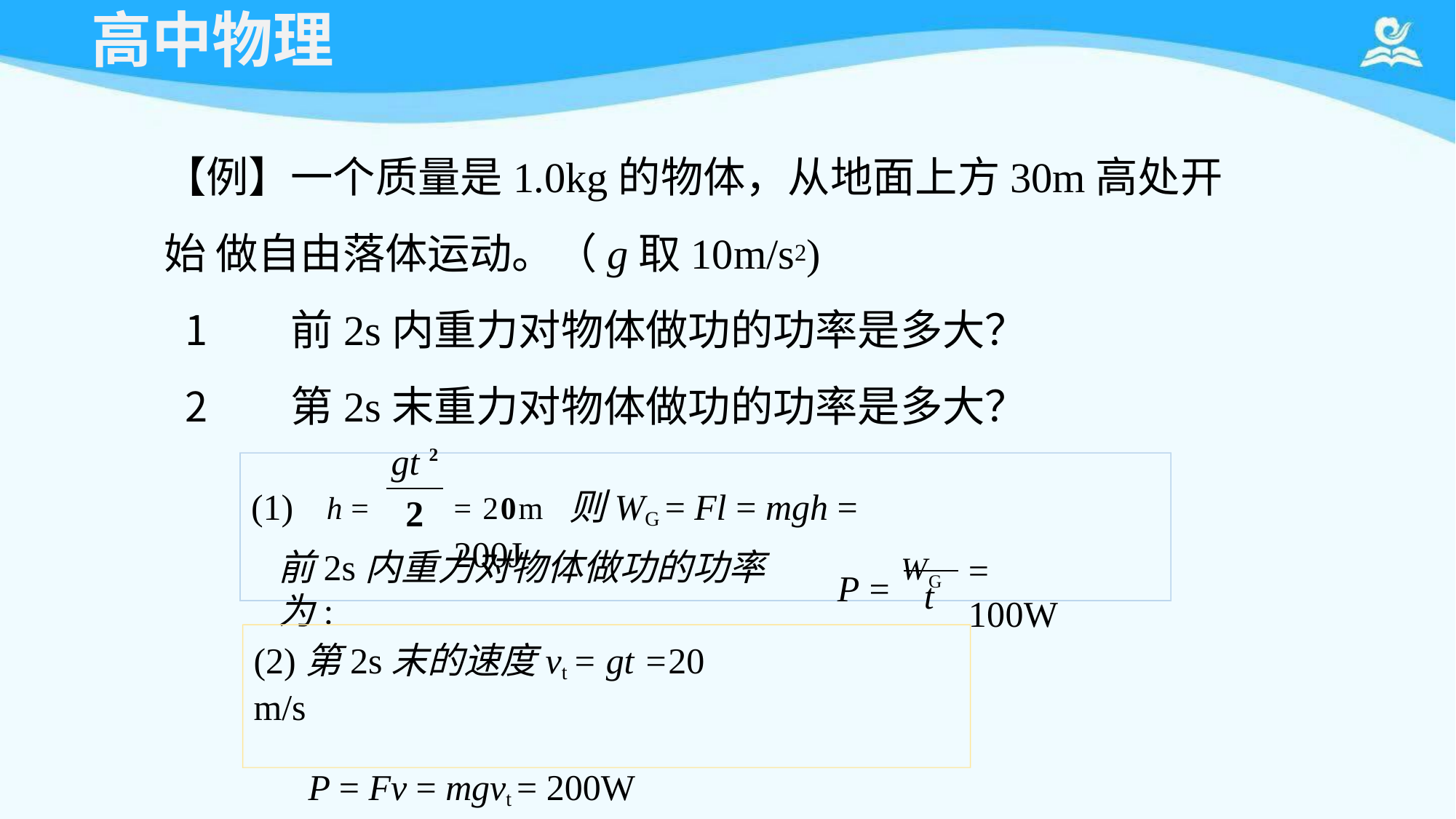

# 高中物理
【例】一个质量是1.0kg的物体，从地面上方30m高处开始 做自由落体运动。（g取10m/s2)
前2s内重力对物体做功的功率是多大？
第2s末重力对物体做功的功率是多大？
gt 2

(1)	h =
= 20m 则WG = Fl = mgh = 200J
2

前2s内重力对物体做功的功率为:
P = WG
= 100W
t

(2)第2s末的速度vt = gt =20 m/s
P = Fv = mgvt = 200W